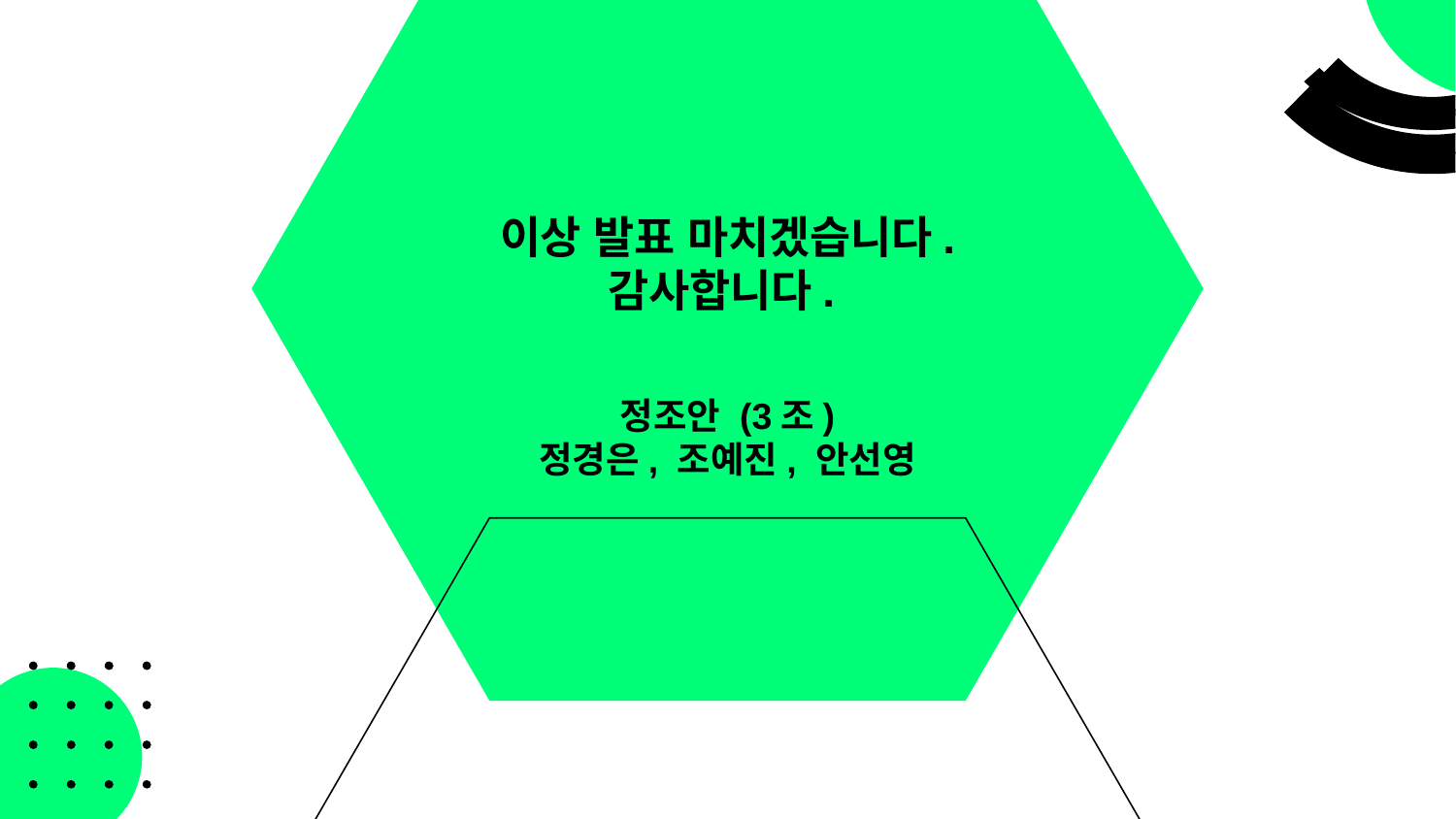

이상 발표 마치겠습니다.
감사합니다.
# 정조안 (3조) 정경은, 조예진, 안선영